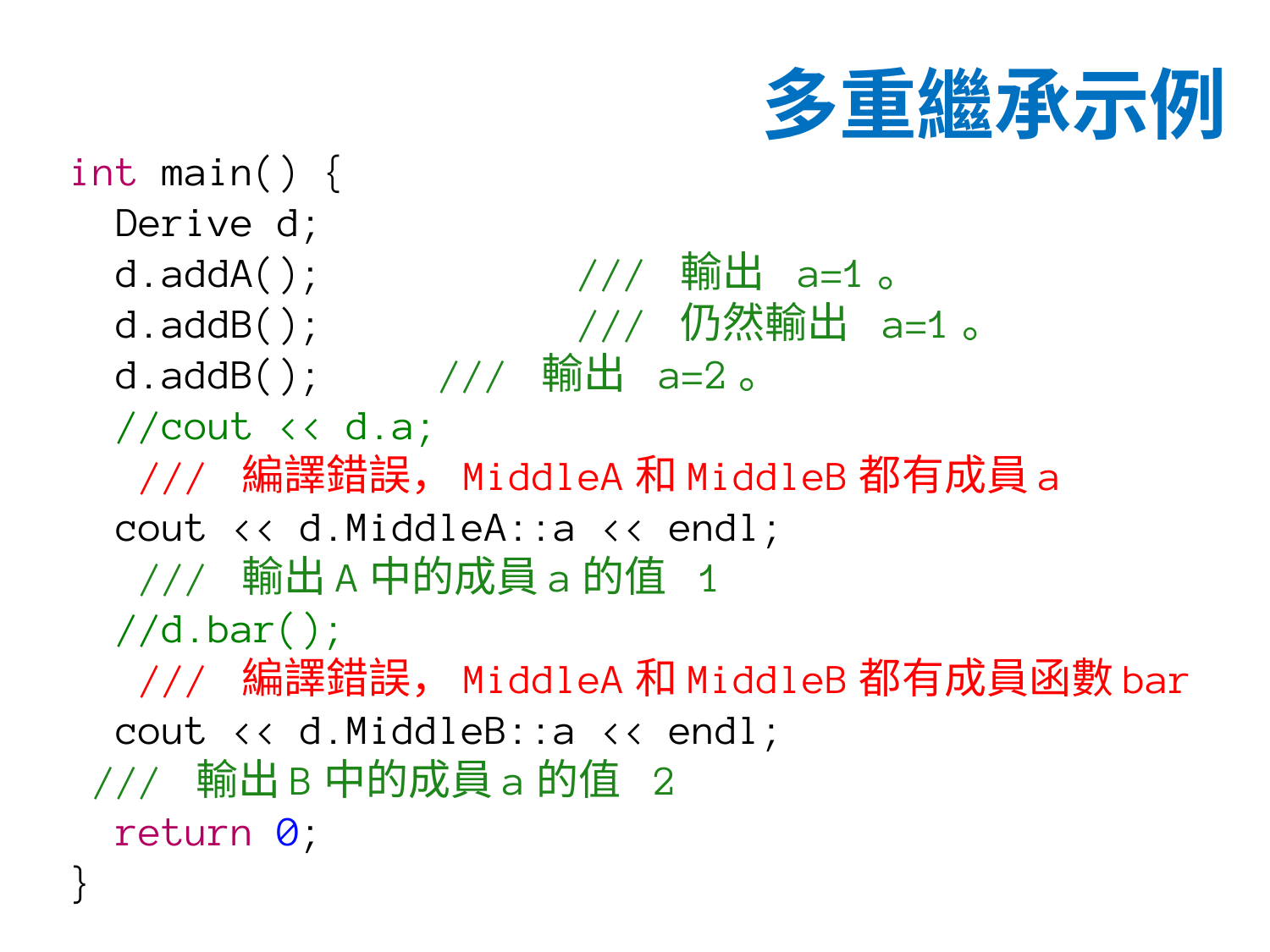

# 多重繼承示例

int main() {
  Derive d;
  d.addA(); 		/// 輸出 a=1。
  d.addB(); 		/// 仍然輸出 a=1。
  d.addB();     /// 輸出 a=2。
  //cout << d.a;
   /// 編譯錯誤，MiddleA和MiddleB都有成員a
  cout << d.MiddleA::a << endl;
   /// 輸出A中的成員a的值 1
  //d.bar();
   /// 編譯錯誤，MiddleA和MiddleB都有成員函數bar
  cout << d.MiddleB::a << endl;
 /// 輸出B中的成員a的值 2
  return 0;
}